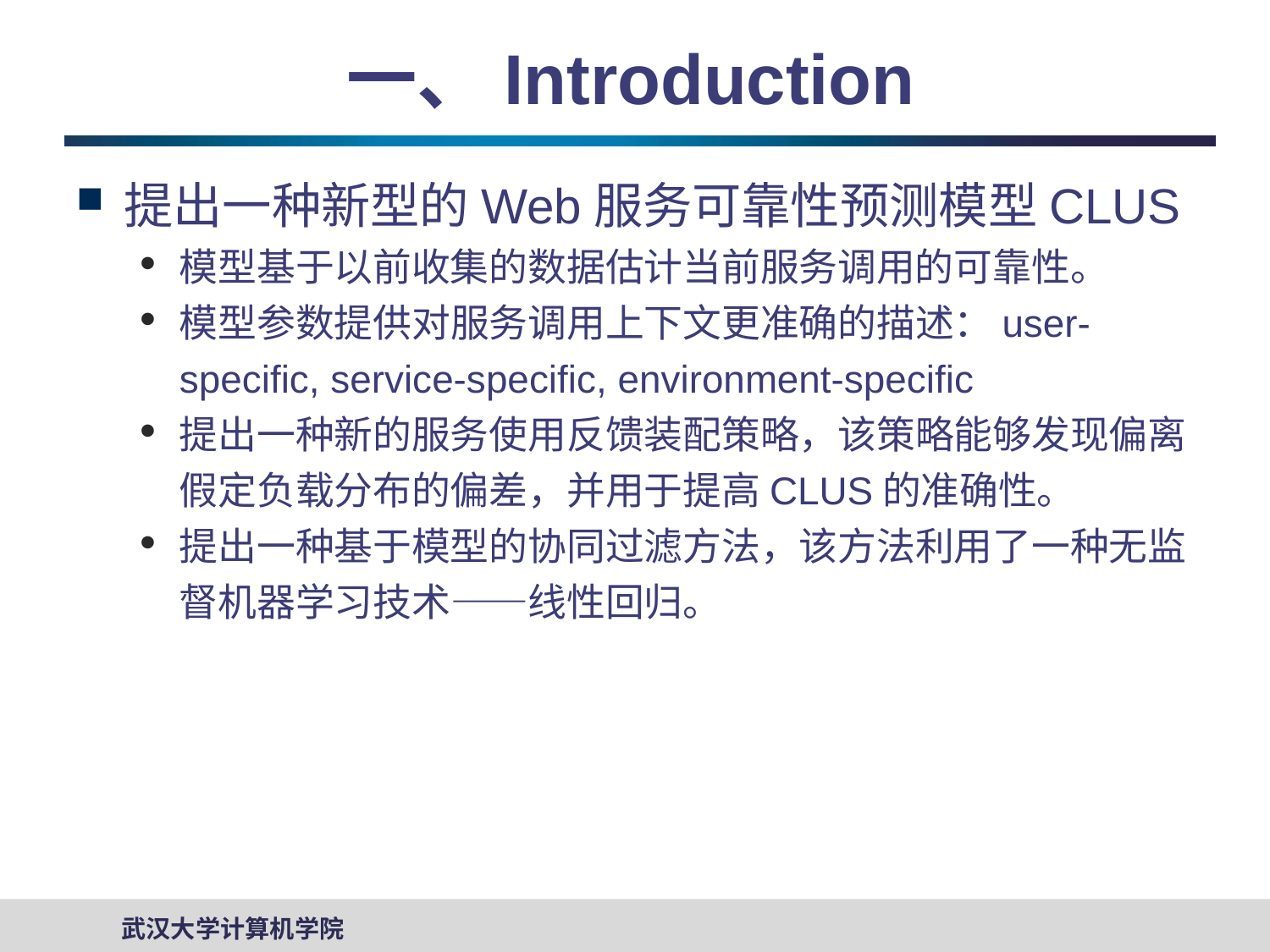

# 一、Introduction
提出一种新型的Web服务可靠性预测模型CLUS
模型基于以前收集的数据估计当前服务调用的可靠性。
模型参数提供对服务调用上下文更准确的描述：user-specific, service-specific, environment-specific
提出一种新的服务使用反馈装配策略，该策略能够发现偏离假定负载分布的偏差，并用于提高CLUS的准确性。
提出一种基于模型的协同过滤方法，该方法利用了一种无监督机器学习技术——线性回归。